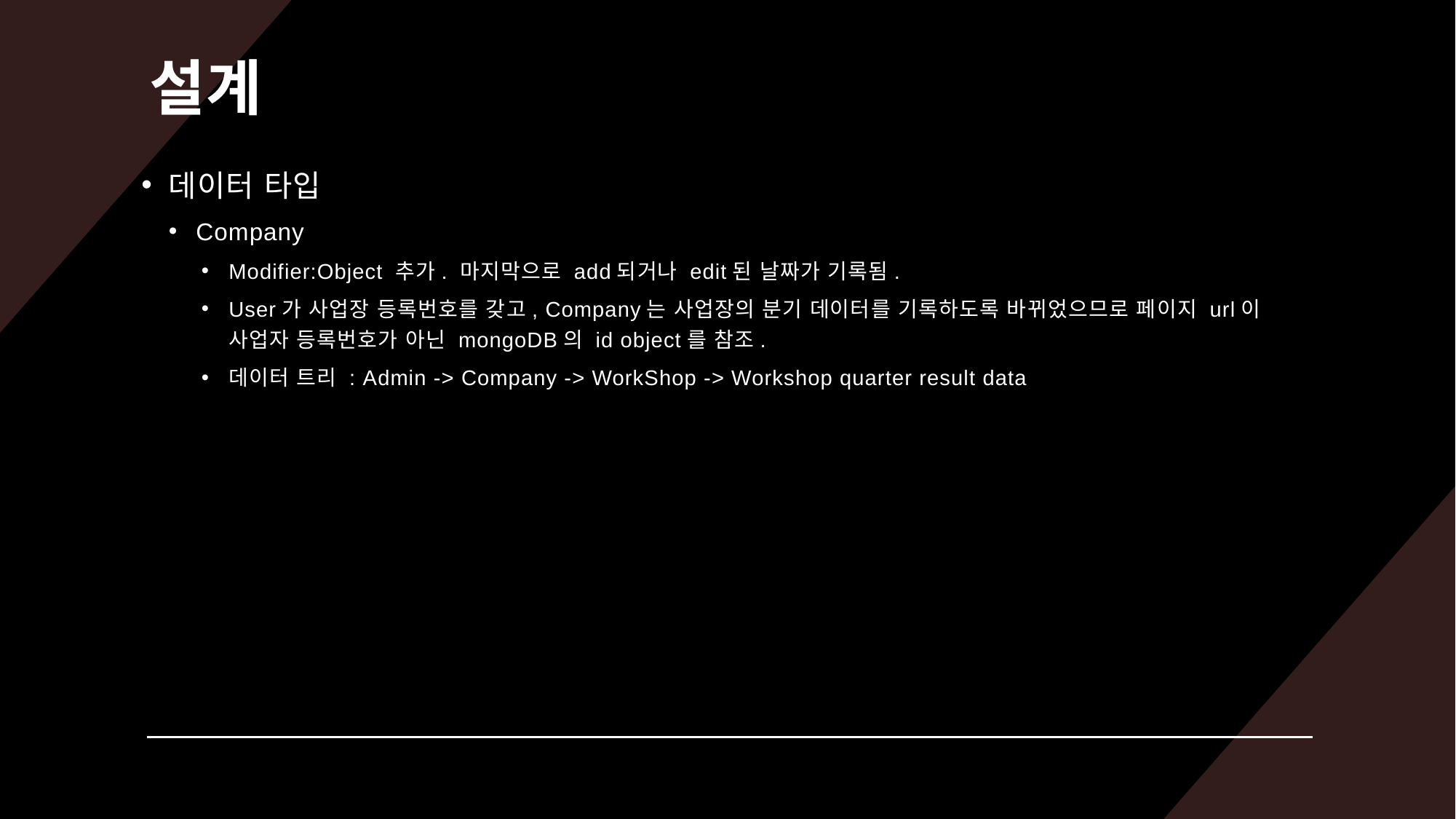

# 설계
데이터 타입
Company
Modifier:Object 추가. 마지막으로 add되거나 edit된 날짜가 기록됨.
User가 사업장 등록번호를 갖고, Company는 사업장의 분기 데이터를 기록하도록 바뀌었으므로 페이지 url이 사업자 등록번호가 아닌 mongoDB의 id object를 참조.
데이터 트리 : Admin -> Company -> WorkShop -> Workshop quarter result data